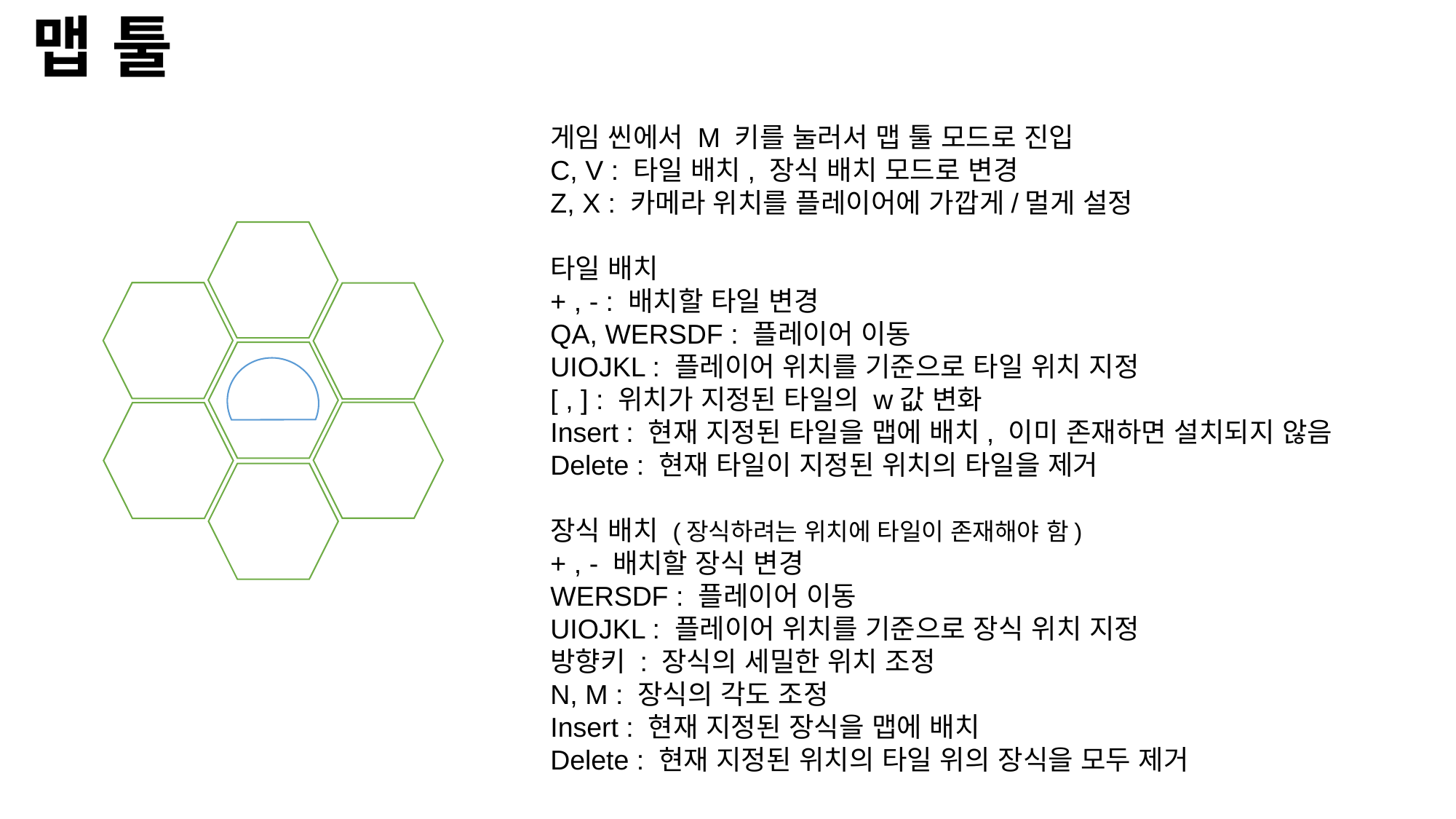

맵 툴
게임 씬에서 M 키를 눌러서 맵 툴 모드로 진입
C, V : 타일 배치, 장식 배치 모드로 변경
Z, X : 카메라 위치를 플레이어에 가깝게/멀게 설정

타일 배치
+ , - : 배치할 타일 변경
QA, WERSDF : 플레이어 이동
UIOJKL : 플레이어 위치를 기준으로 타일 위치 지정
[ , ] : 위치가 지정된 타일의 w값 변화
Insert : 현재 지정된 타일을 맵에 배치, 이미 존재하면 설치되지 않음
Delete : 현재 타일이 지정된 위치의 타일을 제거

장식 배치 (장식하려는 위치에 타일이 존재해야 함)
+ , - 배치할 장식 변경
WERSDF : 플레이어 이동
UIOJKL : 플레이어 위치를 기준으로 장식 위치 지정
방향키 : 장식의 세밀한 위치 조정
N, M : 장식의 각도 조정
Insert : 현재 지정된 장식을 맵에 배치
Delete : 현재 지정된 위치의 타일 위의 장식을 모두 제거